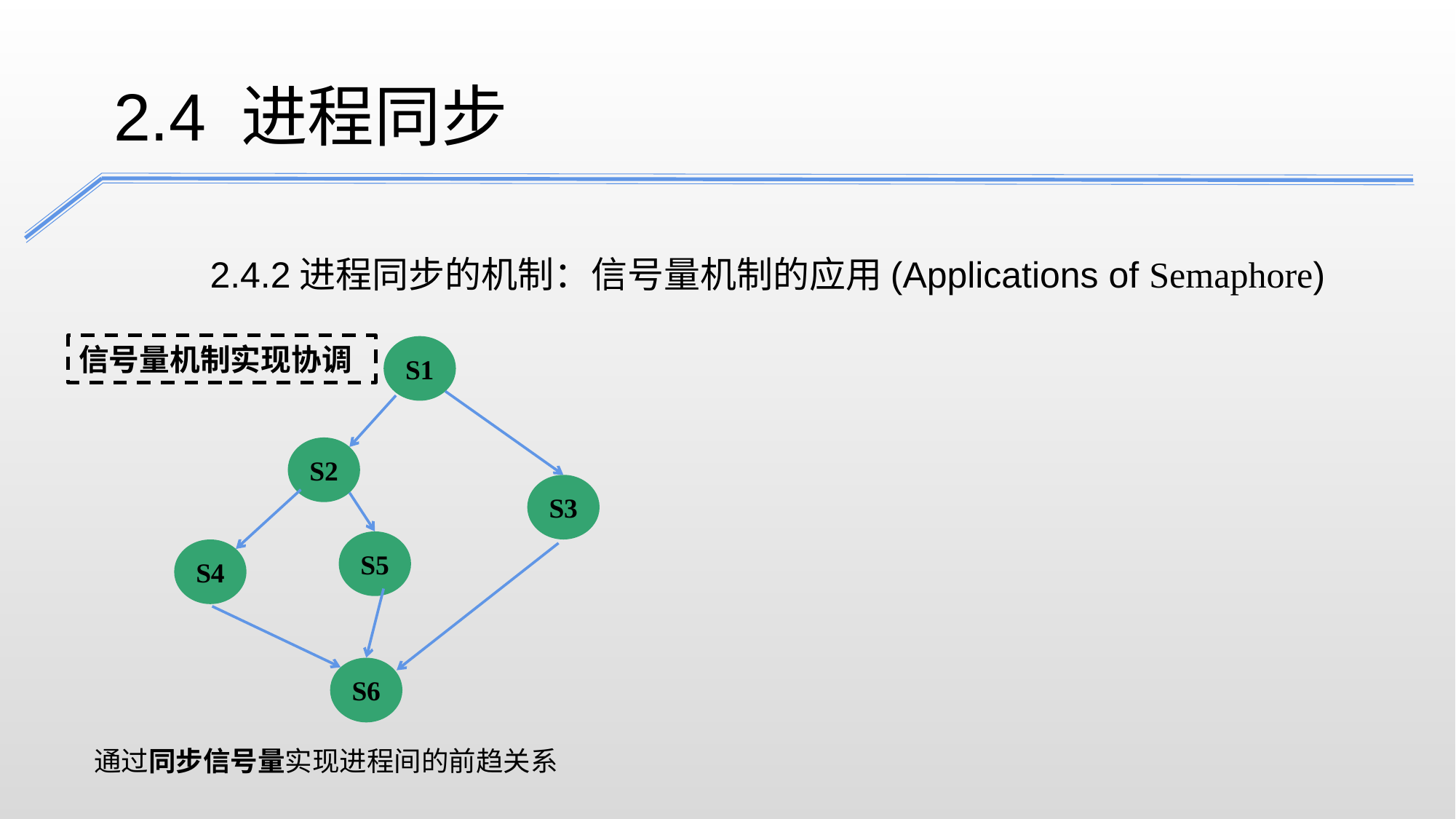

2.4 进程同步
2.4.2进程同步的机制：信号量机制的应用(Applications of Semaphore)
信号量机制实现协调
S1
S2
S3
S5
S4
S6
通过同步信号量实现进程间的前趋关系